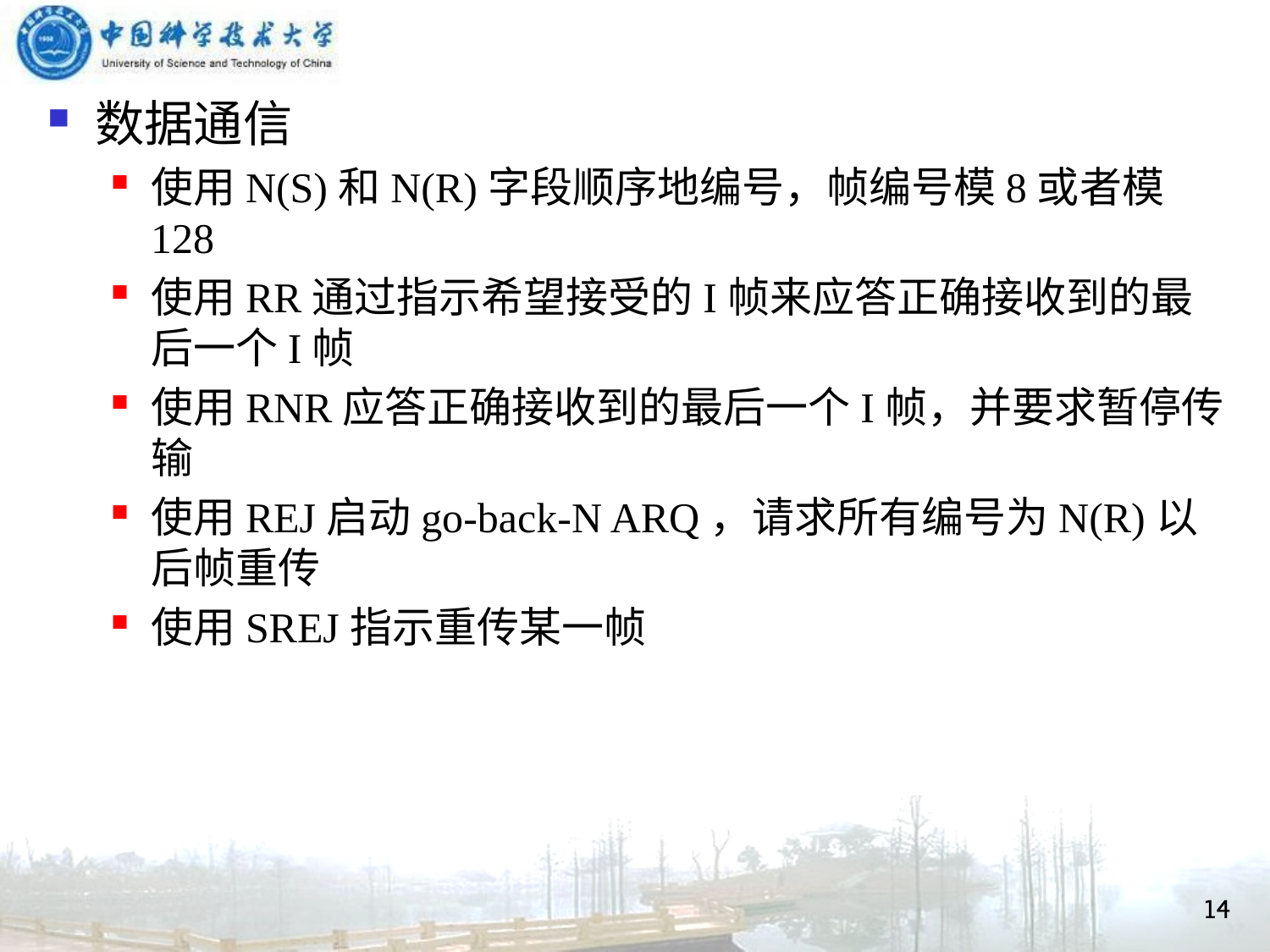

数据通信
使用N(S)和N(R)字段顺序地编号，帧编号模8或者模128
使用RR通过指示希望接受的I帧来应答正确接收到的最后一个I帧
使用RNR应答正确接收到的最后一个I帧，并要求暂停传输
使用REJ启动go-back-N ARQ，请求所有编号为N(R)以后帧重传
使用SREJ指示重传某一帧

14